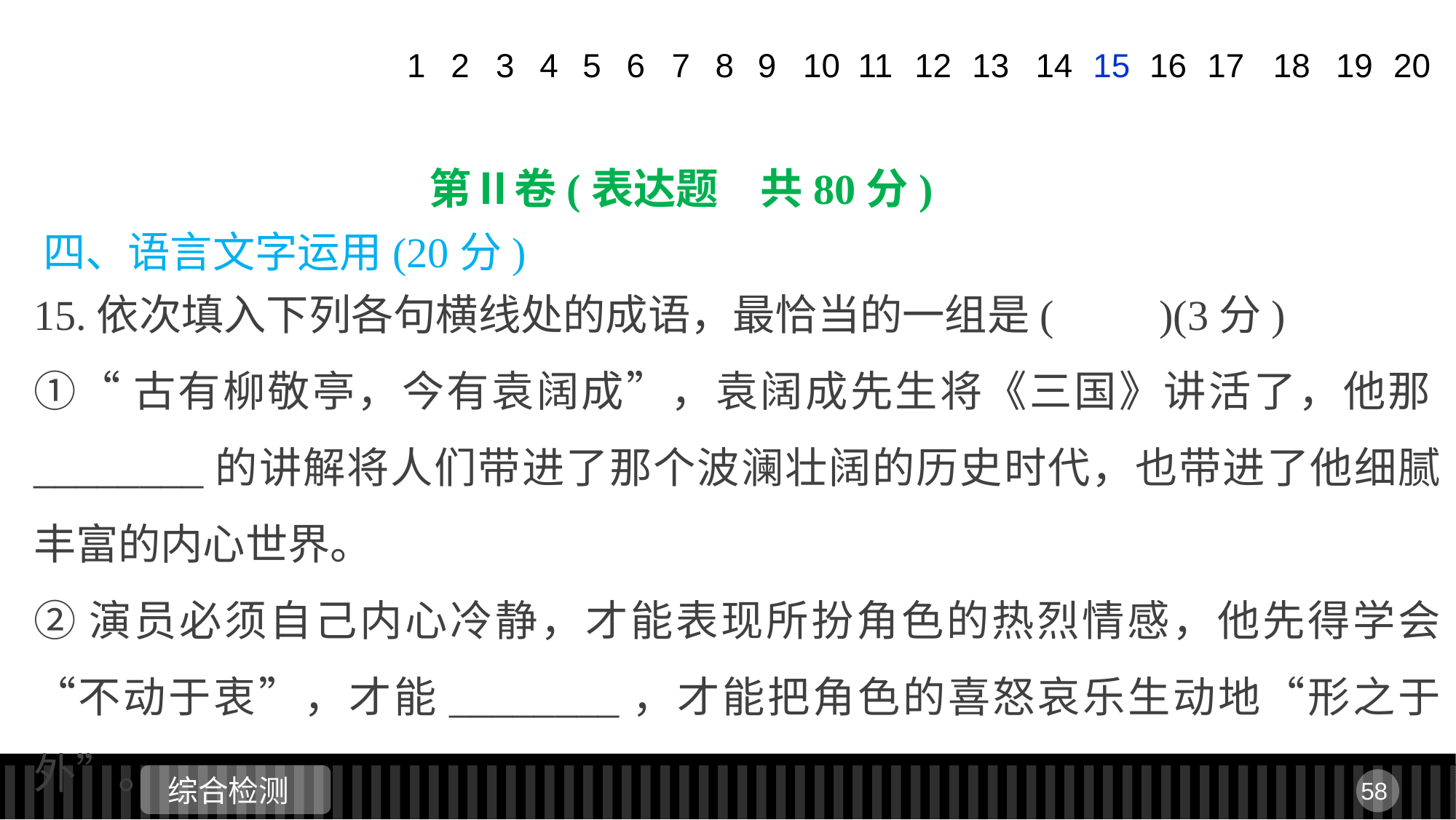

1
2
3
4
5
6
7
8
9
11
12
13
14
15
16
17
18
19
20
10
第Ⅱ卷(表达题　共80分)
四、语言文字运用(20分)
15.依次填入下列各句横线处的成语，最恰当的一组是(　　)(3分)
①“古有柳敬亭，今有袁阔成”，袁阔成先生将《三国》讲活了，他那________的讲解将人们带进了那个波澜壮阔的历史时代，也带进了他细腻丰富的内心世界。
②演员必须自己内心冷静，才能表现所扮角色的热烈情感，他先得学会“不动于衷”，才能________，才能把角色的喜怒哀乐生动地“形之于外”。